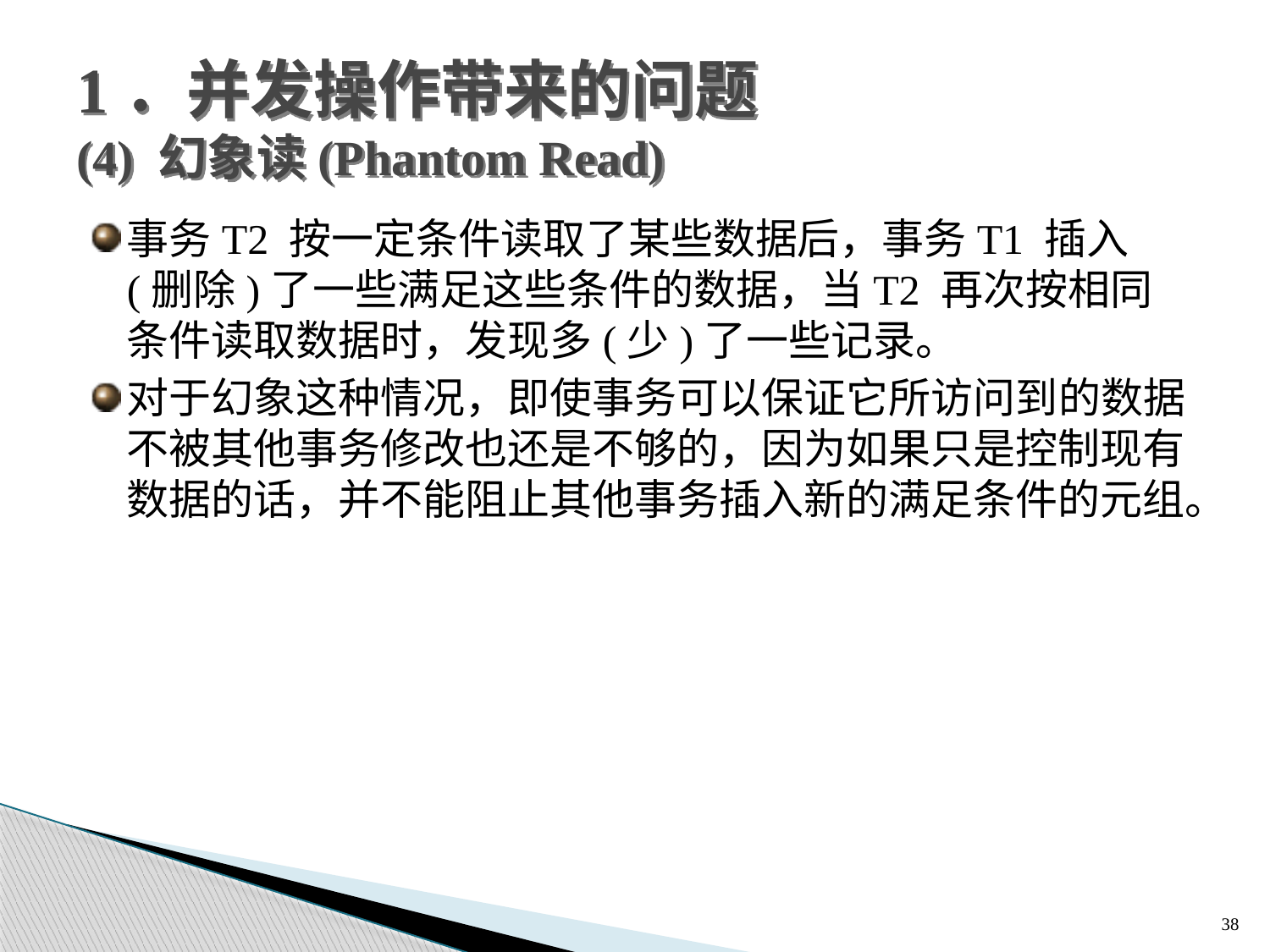

# 1．并发操作带来的问题 (4) 幻象读(Phantom Read)
事务T2 按一定条件读取了某些数据后，事务T1 插入(删除)了一些满足这些条件的数据，当T2 再次按相同条件读取数据时，发现多(少)了一些记录。
对于幻象这种情况，即使事务可以保证它所访问到的数据不被其他事务修改也还是不够的，因为如果只是控制现有数据的话，并不能阻止其他事务插入新的满足条件的元组。
38